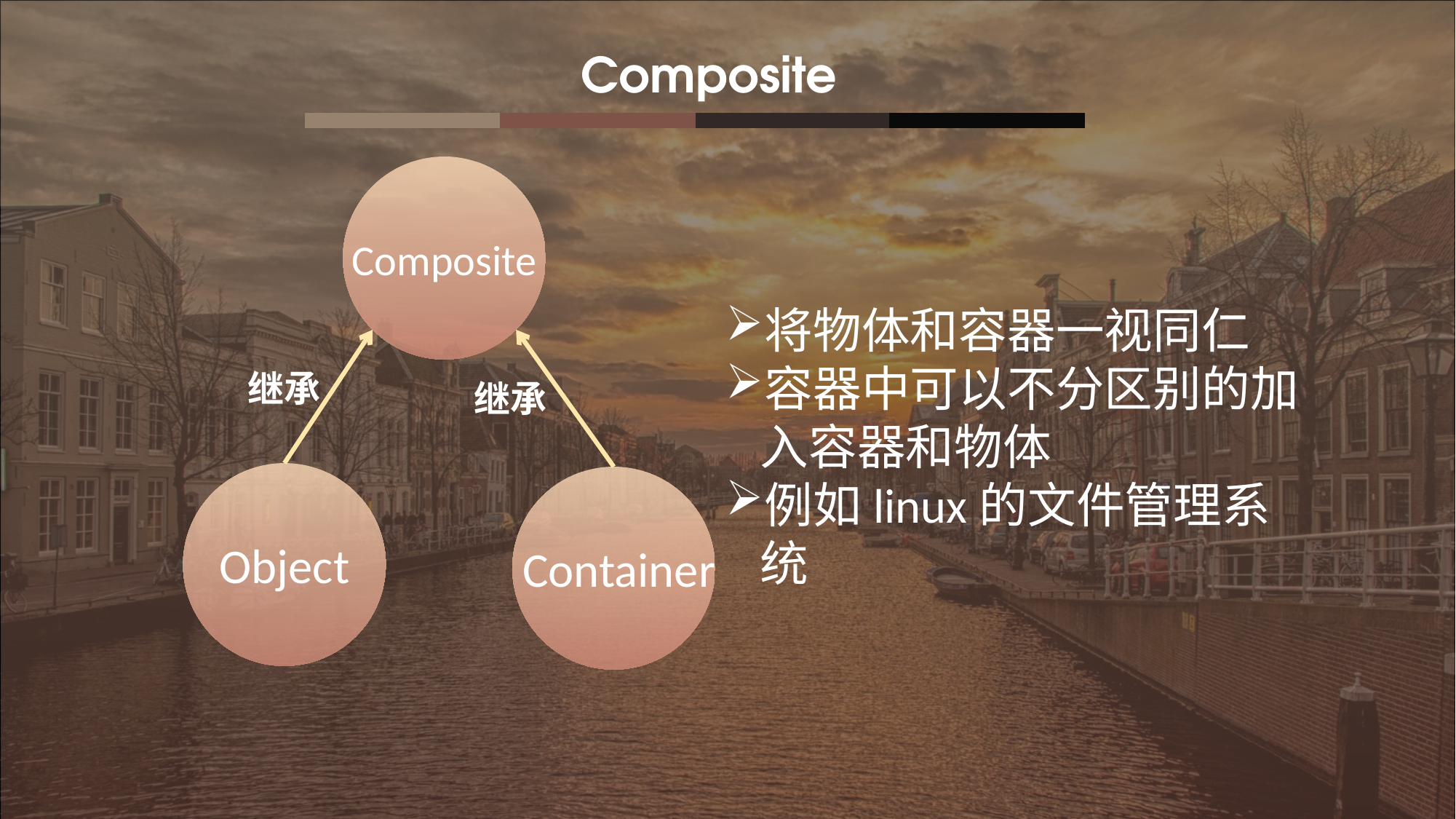

Composite

Composite
将物体和容器一视同仁
容器中可以不分区别的加入容器和物体
例如linux的文件管理系统

继承
继承

Object
Container